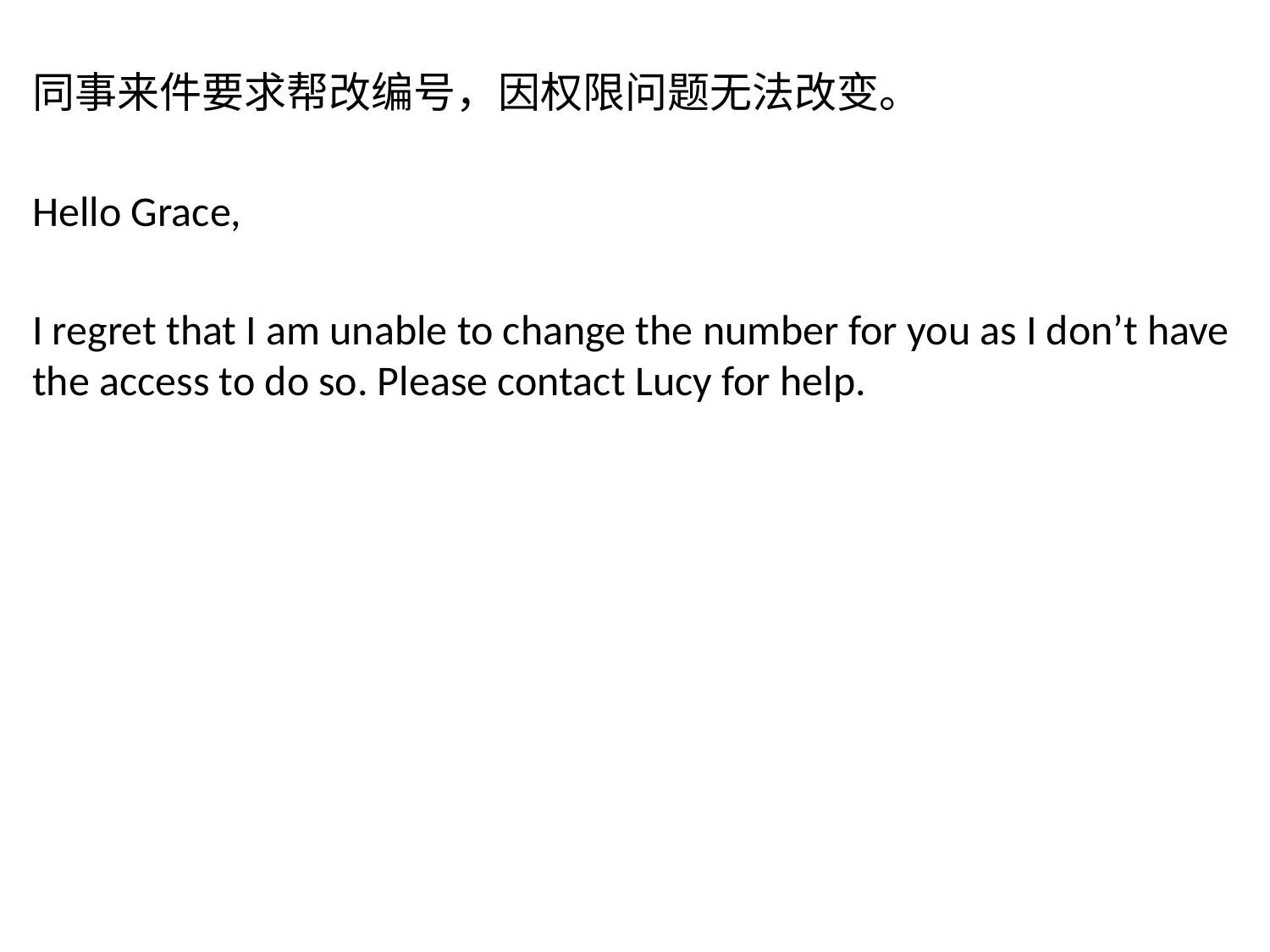

同事来件要求帮改编号，因权限问题无法改变。

Hello Grace,

I regret that I am unable to change the number for you as I don’t have the access to do so. Please contact Lucy for help.